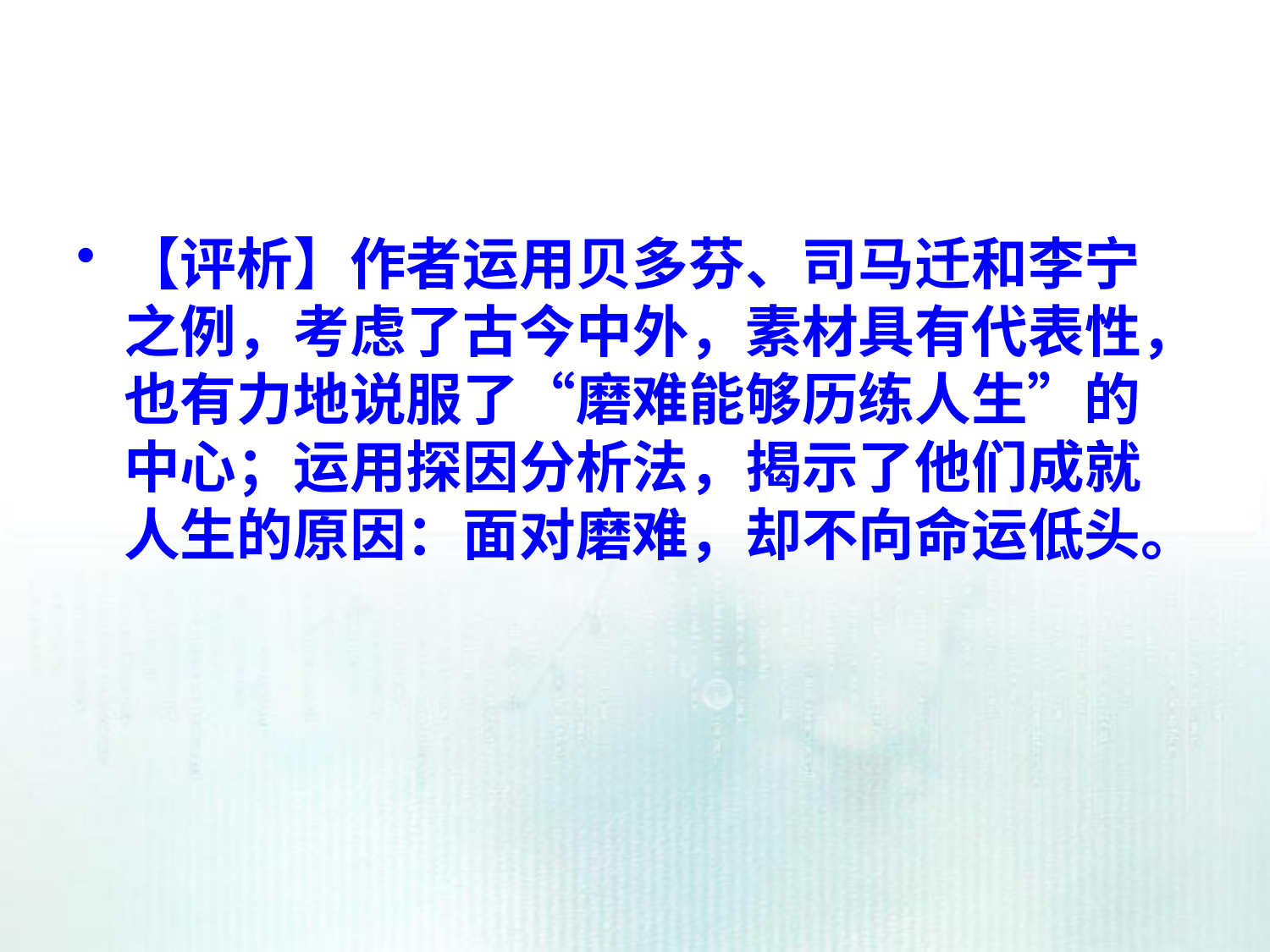

#
【评析】作者运用贝多芬、司马迁和李宁之例，考虑了古今中外，素材具有代表性，也有力地说服了“磨难能够历练人生”的中心；运用探因分析法，揭示了他们成就人生的原因：面对磨难，却不向命运低头。